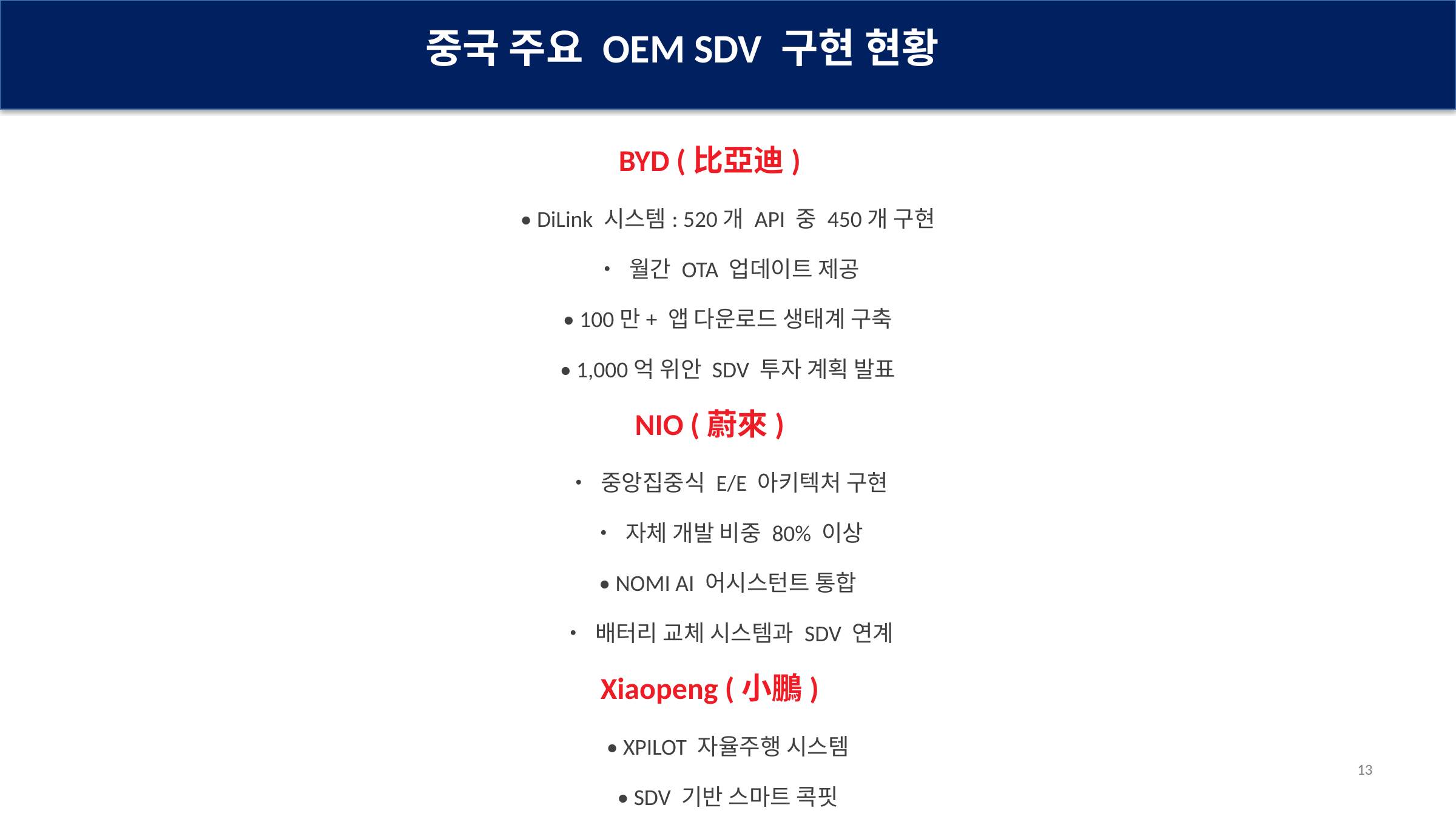

중국 주요 OEM SDV 구현 현황
BYD (比亞迪)
• DiLink 시스템: 520개 API 중 450개 구현
• 월간 OTA 업데이트 제공
• 100만+ 앱 다운로드 생태계 구축
• 1,000억 위안 SDV 투자 계획 발표
NIO (蔚來)
• 중앙집중식 E/E 아키텍처 구현
• 자체 개발 비중 80% 이상
• NOMI AI 어시스턴트 통합
• 배터리 교체 시스템과 SDV 연계
Xiaopeng (小鵬)
• XPILOT 자율주행 시스템
13
• SDV 기반 스마트 콕핏
• 분기별 주요 기능 업데이트
• 차량-집-사무실 연결 생태계